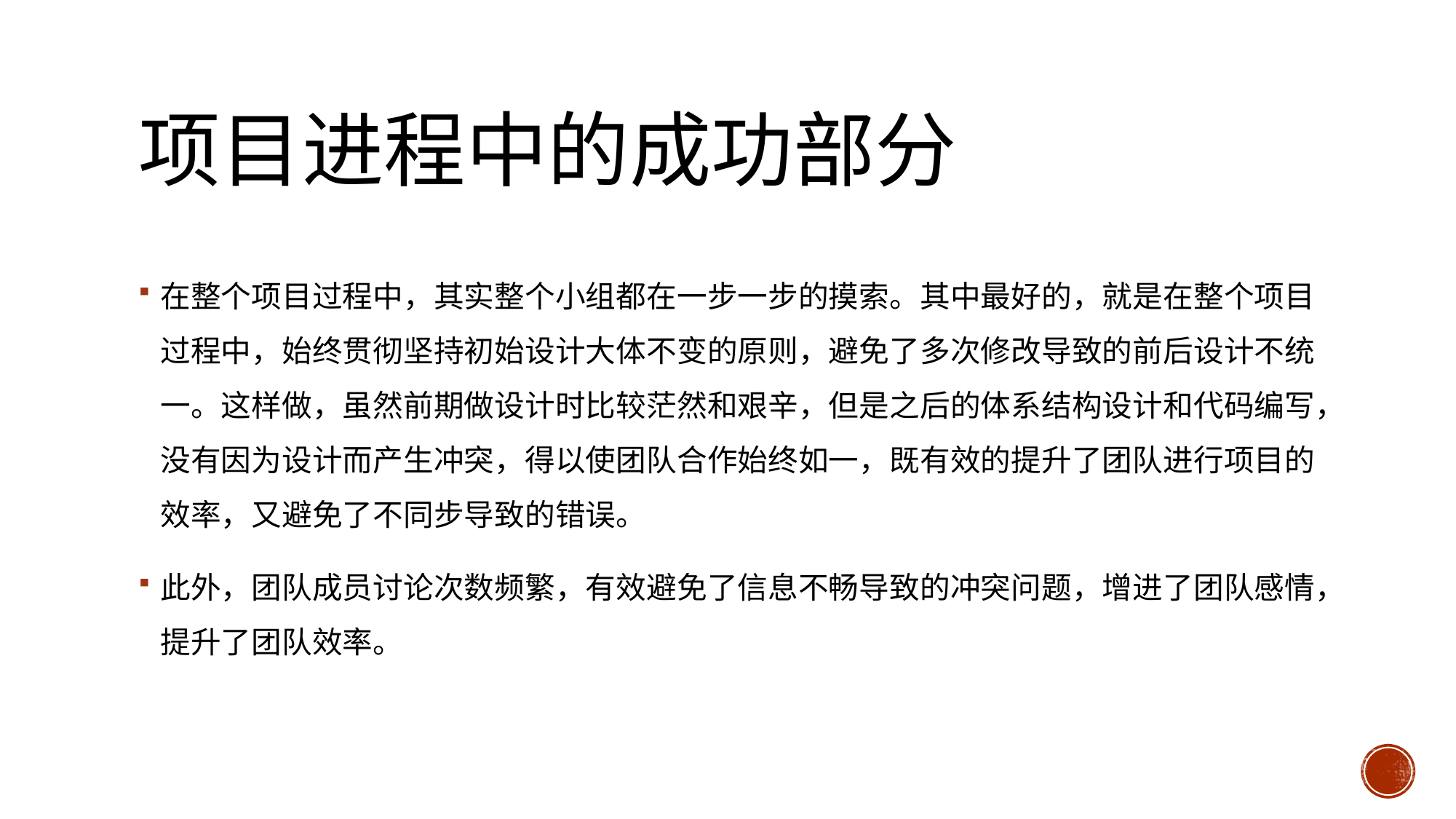

# 项目进程中的成功部分
在整个项目过程中，其实整个小组都在一步一步的摸索。其中最好的，就是在整个项目过程中，始终贯彻坚持初始设计大体不变的原则，避免了多次修改导致的前后设计不统一。这样做，虽然前期做设计时比较茫然和艰辛，但是之后的体系结构设计和代码编写，没有因为设计而产生冲突，得以使团队合作始终如一，既有效的提升了团队进行项目的效率，又避免了不同步导致的错误。
此外，团队成员讨论次数频繁，有效避免了信息不畅导致的冲突问题，增进了团队感情，提升了团队效率。